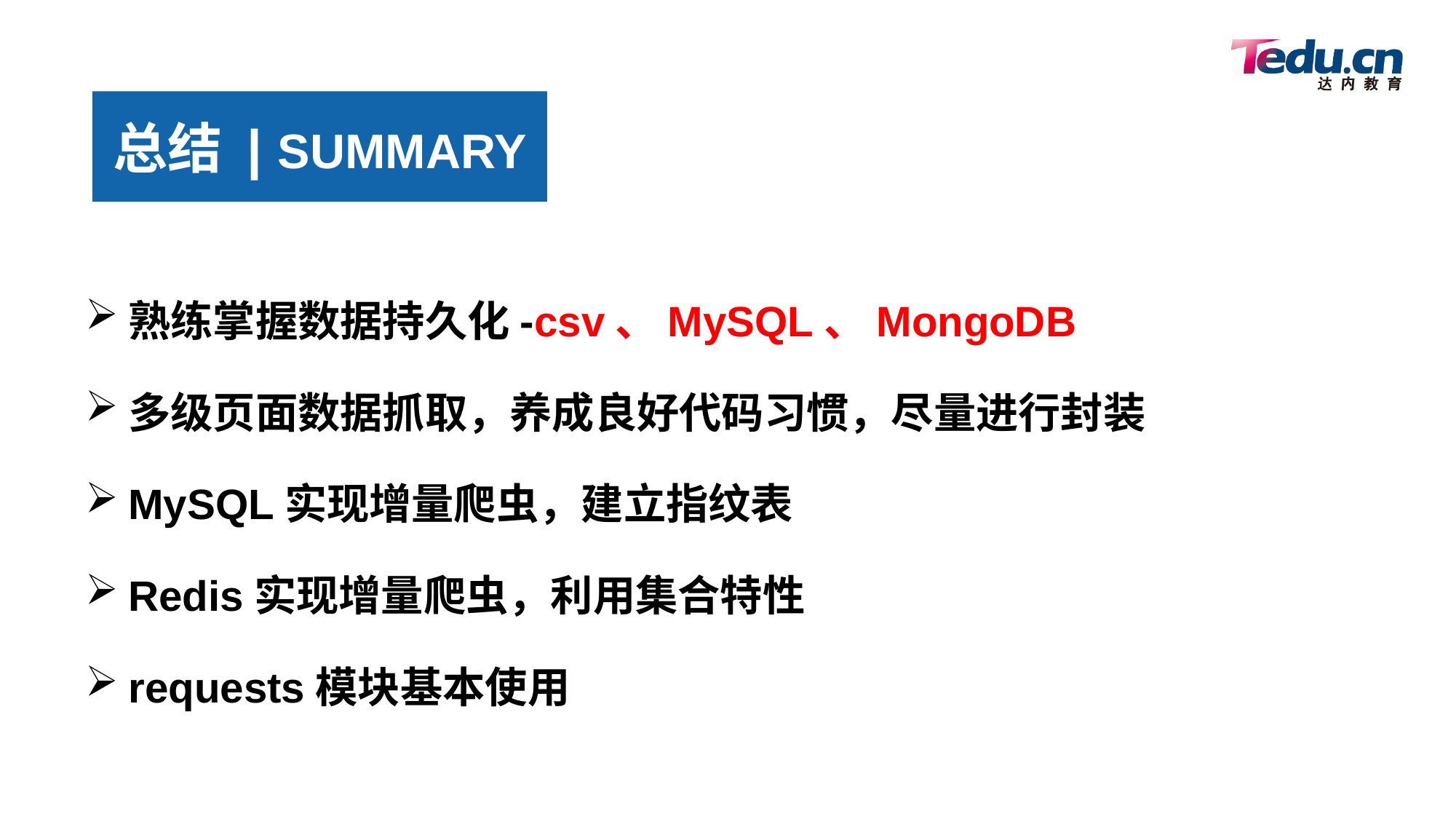

熟练掌握数据持久化-csv、MySQL、MongoDB
多级页面数据抓取，养成良好代码习惯，尽量进行封装
MySQL实现增量爬虫，建立指纹表
Redis实现增量爬虫，利用集合特性
requests模块基本使用